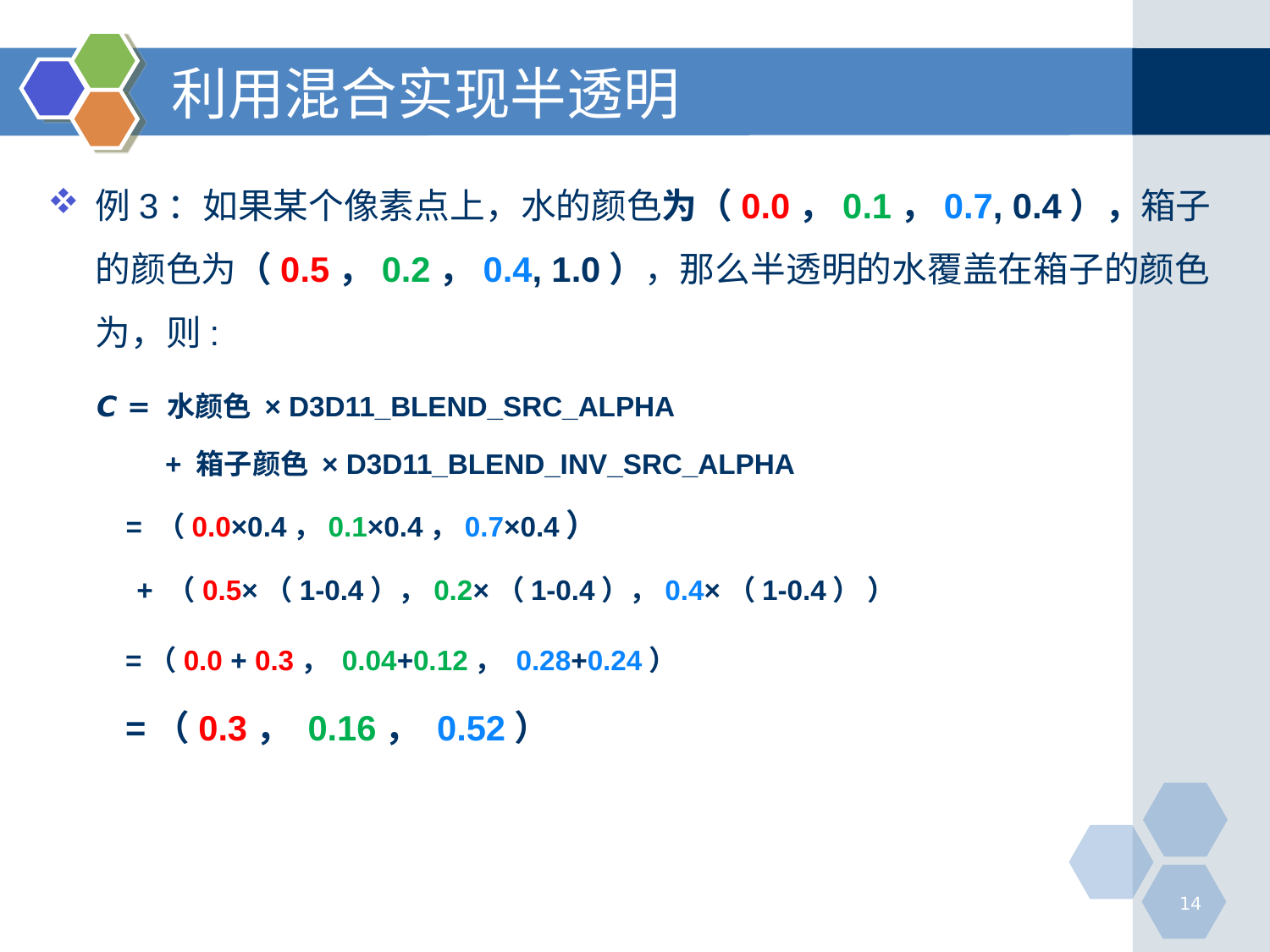

# 利用混合实现半透明
例3：如果某个像素点上，水的颜色为（0.0，0.1，0.7, 0.4），箱子的颜色为（0.5，0.2，0.4, 1.0），那么半透明的水覆盖在箱子的颜色为，则:
    C = 水颜色 × D3D11_BLEND_SRC_ALPHA
               + 箱子颜色 × D3D11_BLEND_INV_SRC_ALPHA
          = （0.0×0.4，0.1×0.4，0.7×0.4）
          + （0.5×（1-0.4），0.2×（1-0.4），0.4×（1-0.4） ）
        =（0.0 + 0.3， 0.04+0.12， 0.28+0.24）
        =（0.3， 0.16， 0.52）

14